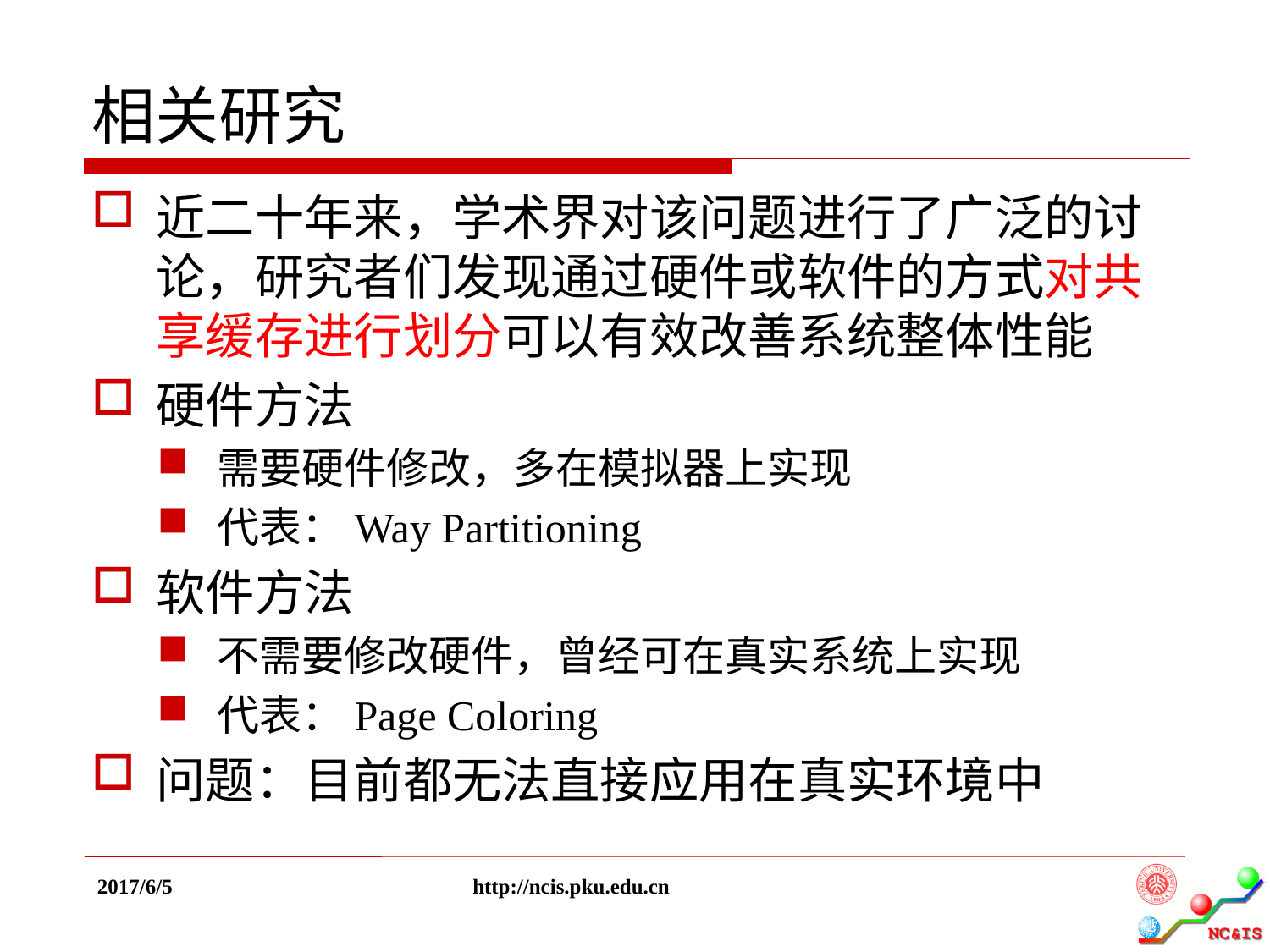

# 相关研究
近二十年来，学术界对该问题进行了广泛的讨论，研究者们发现通过硬件或软件的方式对共享缓存进行划分可以有效改善系统整体性能
硬件方法
需要硬件修改，多在模拟器上实现
代表：Way Partitioning
软件方法
不需要修改硬件，曾经可在真实系统上实现
代表：Page Coloring
问题：目前都无法直接应用在真实环境中
2017/6/5
http://ncis.pku.edu.cn